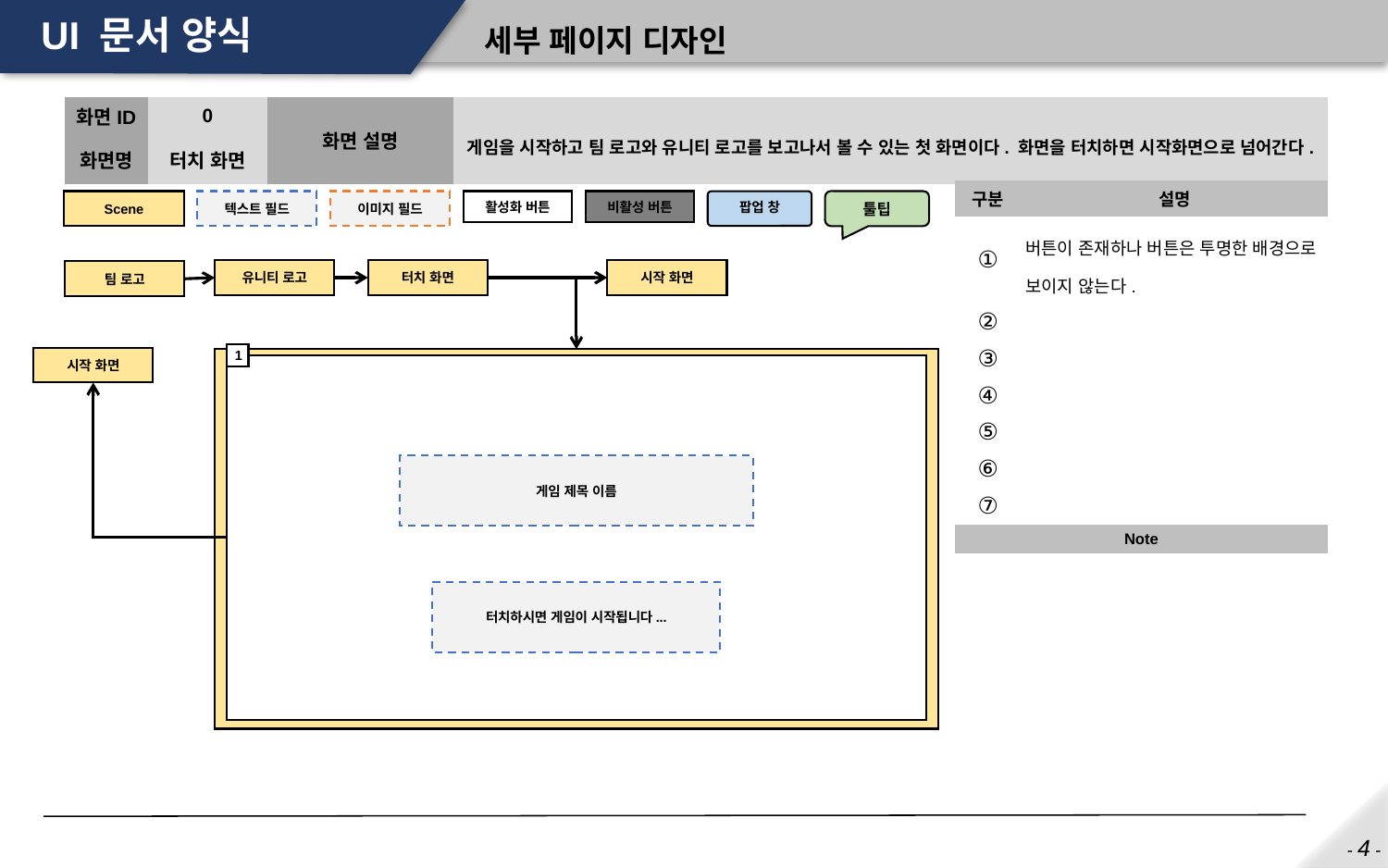

# UI 문서 양식
세부 페이지 디자인
| 화면ID | 0 | 화면 설명 | 게임을 시작하고 팀 로고와 유니티 로고를 보고나서 볼 수 있는 첫 화면이다. 화면을 터치하면 시작화면으로 넘어간다. |
| --- | --- | --- | --- |
| 화면명 | 터치 화면 |  |  |
| 구분 | 설명 |
| --- | --- |
| ① | 버튼이 존재하나 버튼은 투명한 배경으로 보이지 않는다. |
| ② |  |
| ③ |  |
| ④ |  |
| ⑤ |  |
| ⑥ |  |
| ⑦ |  |
| Note |  |
|  |  |
유니티 로고
터치 화면
시작 화면
팀 로고
1

시작 화면

게임 제목 이름
터치하시면 게임이 시작됩니다...